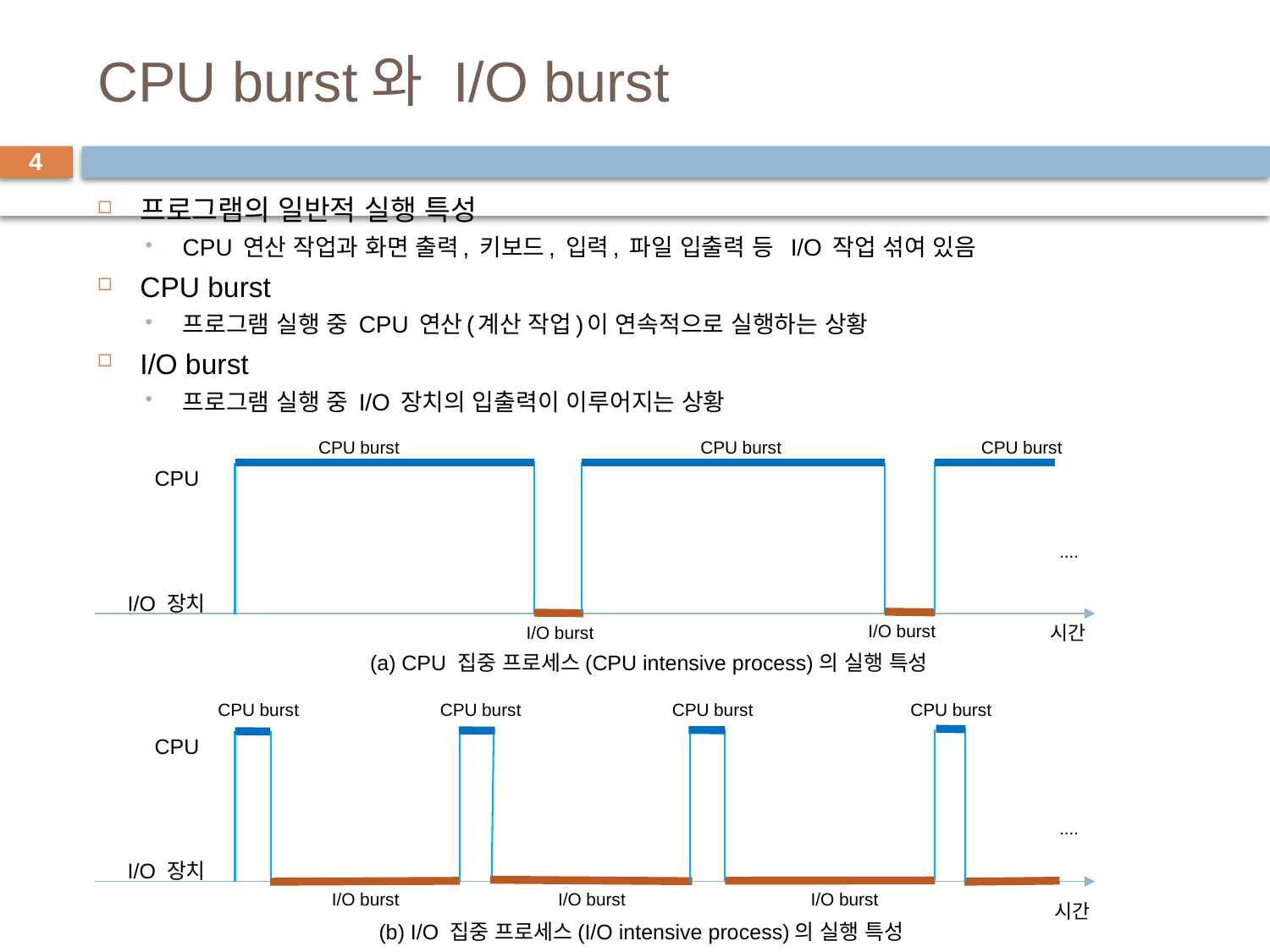

# CPU burst와 I/O burst
4
프로그램의 일반적 실행 특성
CPU 연산 작업과 화면 출력, 키보드, 입력, 파일 입출력 등  I/O 작업 섞여 있음
CPU burst
프로그램 실행 중 CPU 연산(계산 작업)이 연속적으로 실행하는 상황
I/O burst
프로그램 실행 중 I/O 장치의 입출력이 이루어지는 상황

CPU burst
CPU burst
CPU burst
CPU
....
I/O 장치
I/O burst
I/O burst
시간
(a) CPU 집중 프로세스(CPU intensive process)의 실행 특성
CPU burst
CPU burst
CPU burst
CPU burst
CPU
....
I/O 장치
I/O burst
I/O burst
I/O burst
시간
(b) I/O 집중 프로세스(I/O intensive process)의 실행 특성